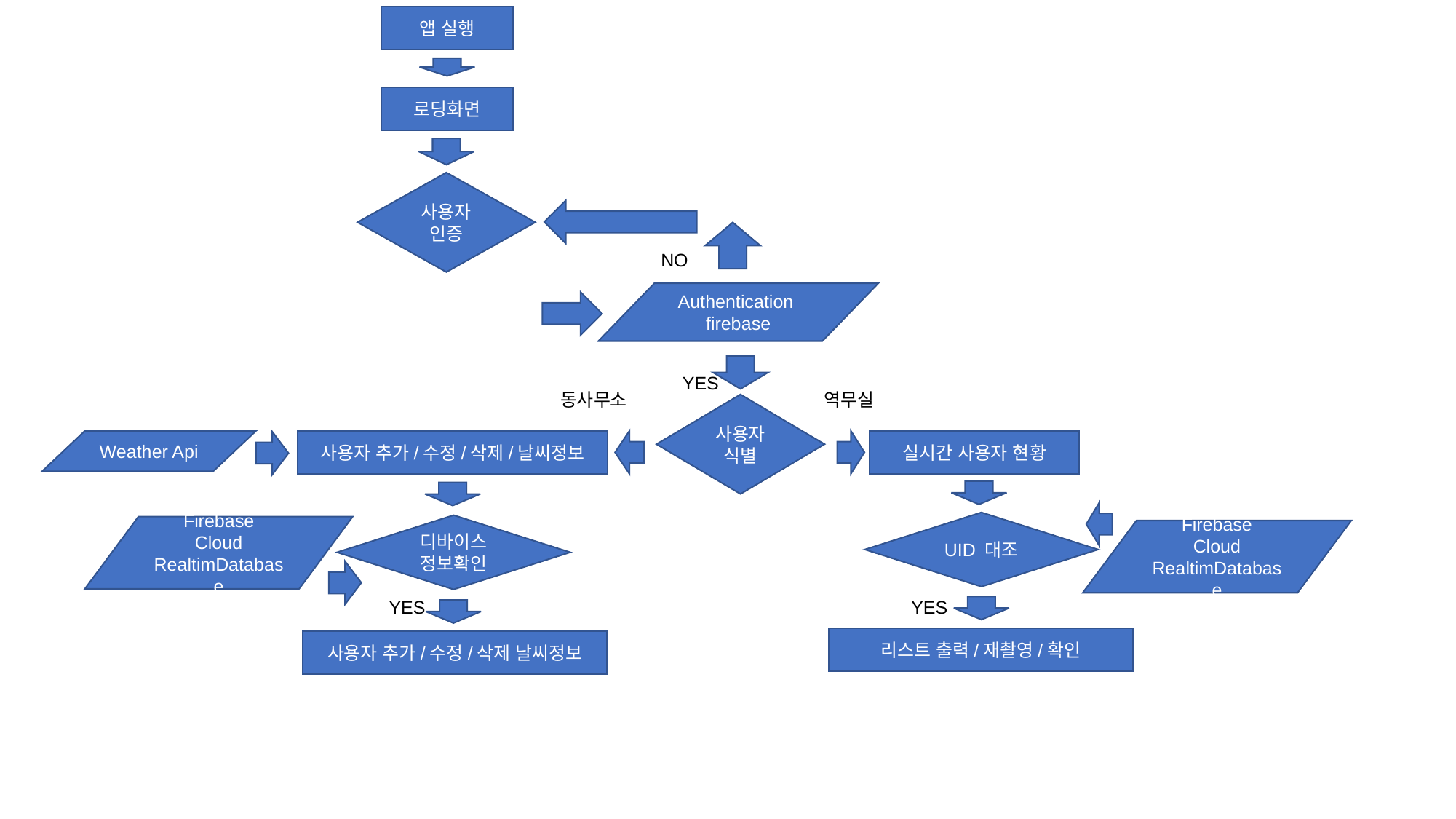

앱 실행

로딩화면

사용자
인증

NO
Authentication
firebase

YES
동사무소
역무실
사용자
식별
사용자 추가/수정/삭제/날씨정보

실시간 사용자 현황
Weather Api

UID 대조
디바이스
정보확인
Firebase
Cloud
RealtimDatabase
Firebase
Cloud
RealtimDatabase

YES
YES
리스트 출력/재촬영/확인
사용자 추가/수정/삭제 날씨정보